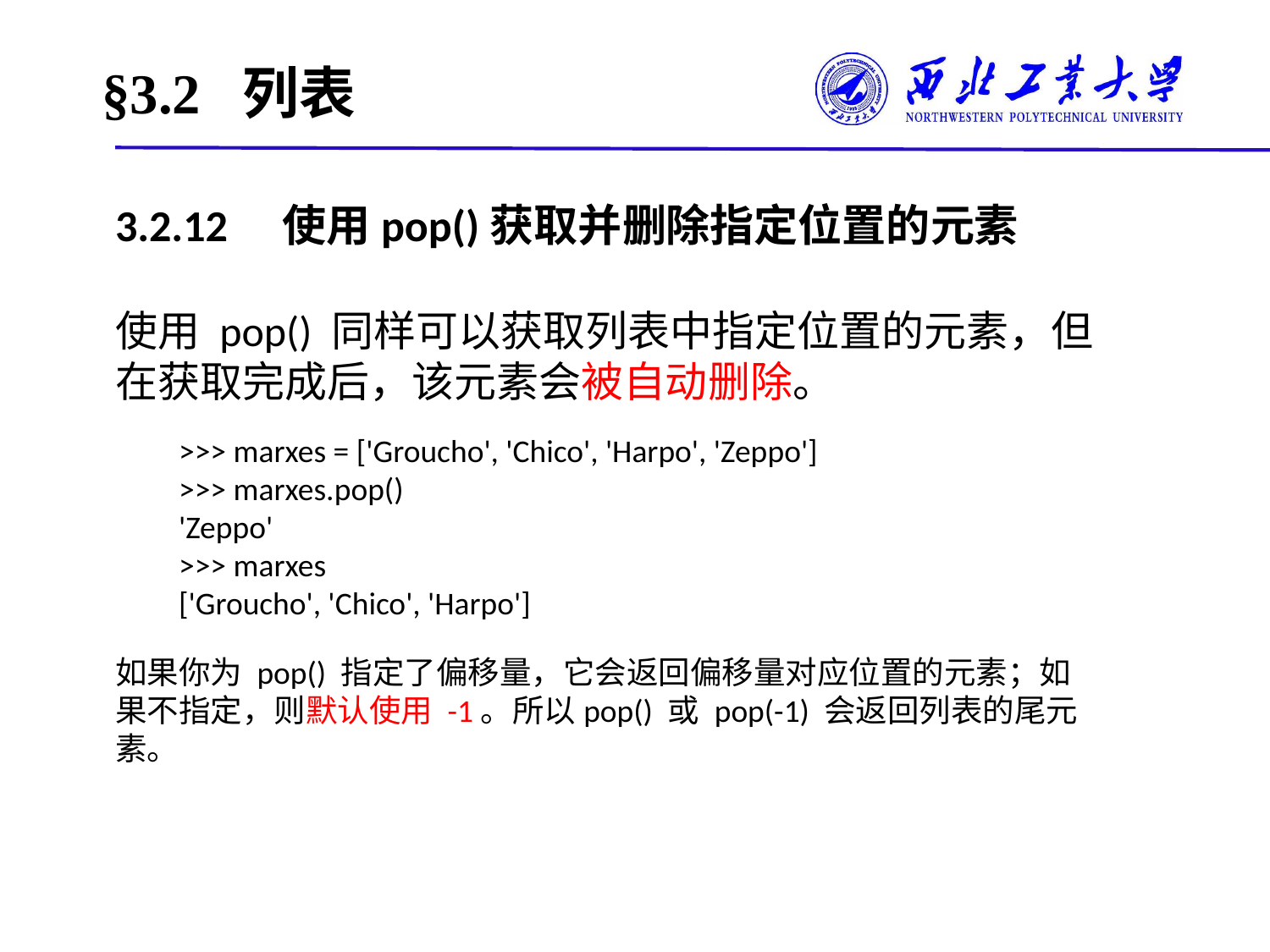

# §3.2  列表
3.2.12　使用pop()获取并删除指定位置的元素

使用 pop() 同样可以获取列表中指定位置的元素，但在获取完成后，该元素会被自动删除。
>>> marxes = ['Groucho', 'Chico', 'Harpo', 'Zeppo']
>>> marxes.pop()
'Zeppo'
>>> marxes
['Groucho', 'Chico', 'Harpo']
如果你为 pop() 指定了偏移量，它会返回偏移量对应位置的元素；如果不指定，则默认使用 -1。所以pop() 或 pop(-1) 会返回列表的尾元素。